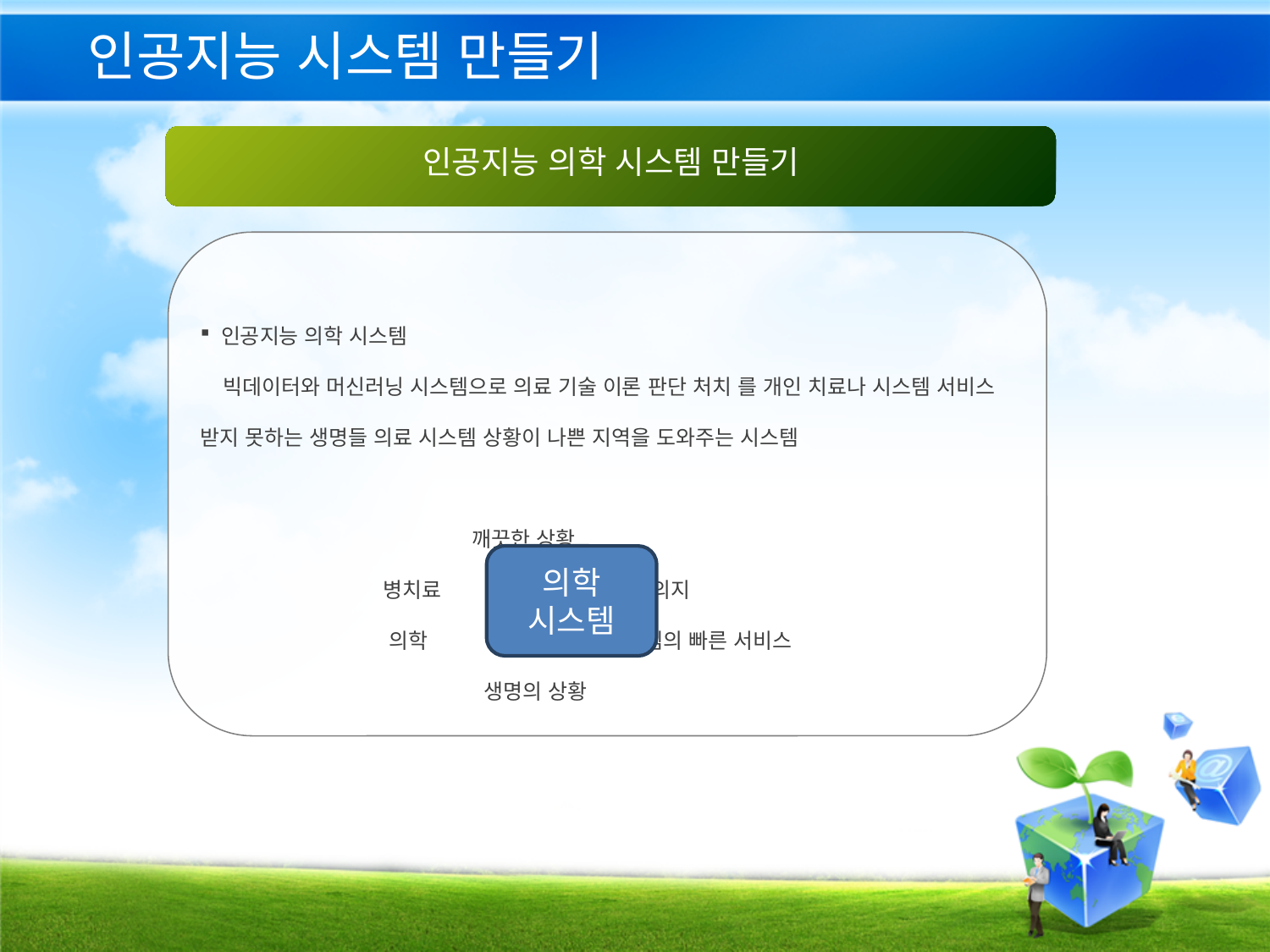

# 인공지능 시스템 만들기

인공지능 의학 시스템 만들기

 인공지능 의학 시스템
   빅데이터와 머신러닝 시스템으로 의료 기술 이론 판단 처치 를 개인 치료나 시스템 서비스 받지 못하는 생명들 의료 시스템 상황이 나쁜 지역을 도와주는 시스템

                                             깨끗한 상황
                              병치료                            환자 의지
                               의학                              시스템의 빠른 서비스
                                               생명의 상황
의학
시스템